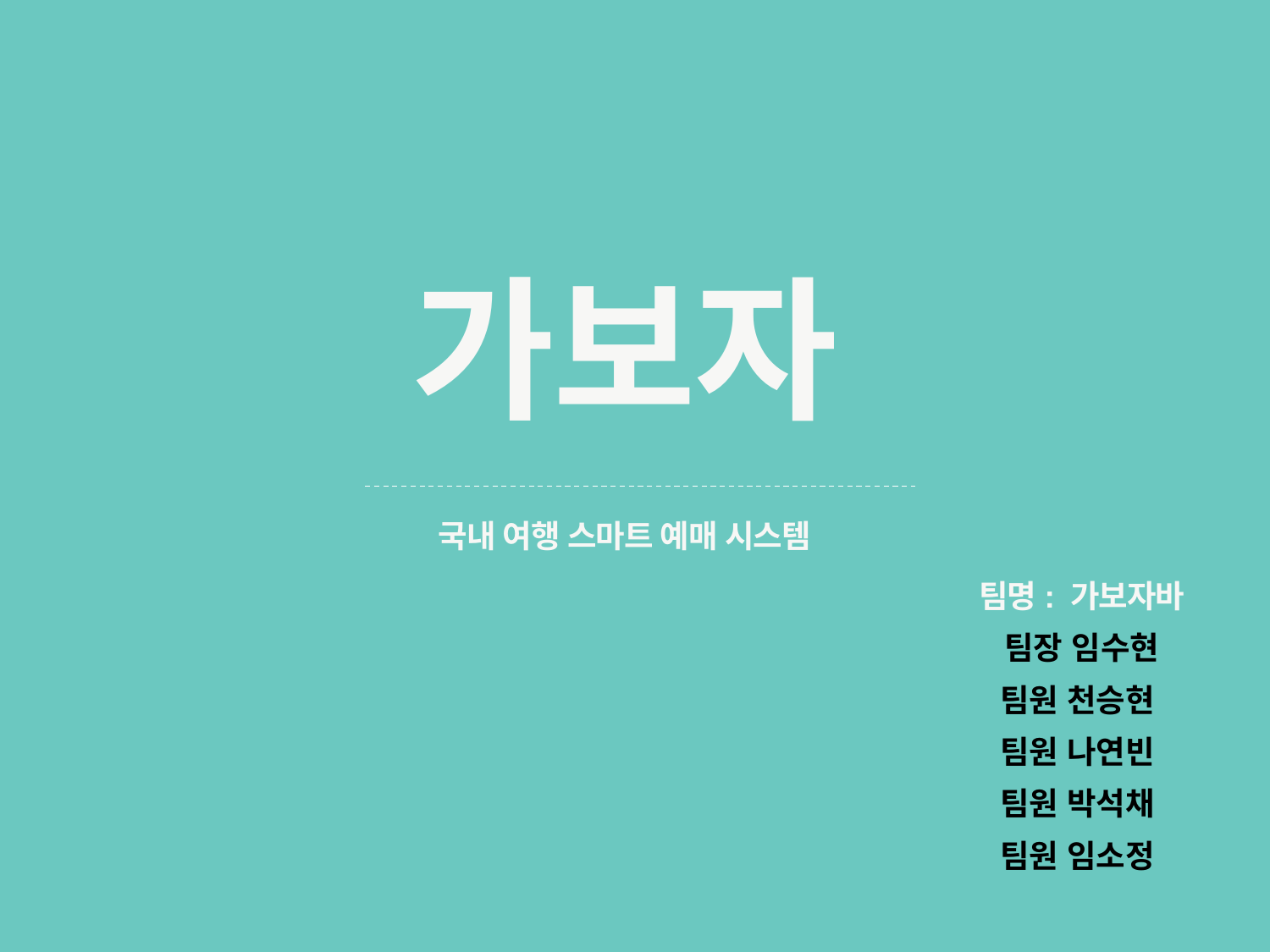

가보자
국내 여행 스마트 예매 시스템

팀명: 가보자바
팀장 임수현
팀원 천승현
팀원 나연빈
팀원 박석채
팀원 임소정